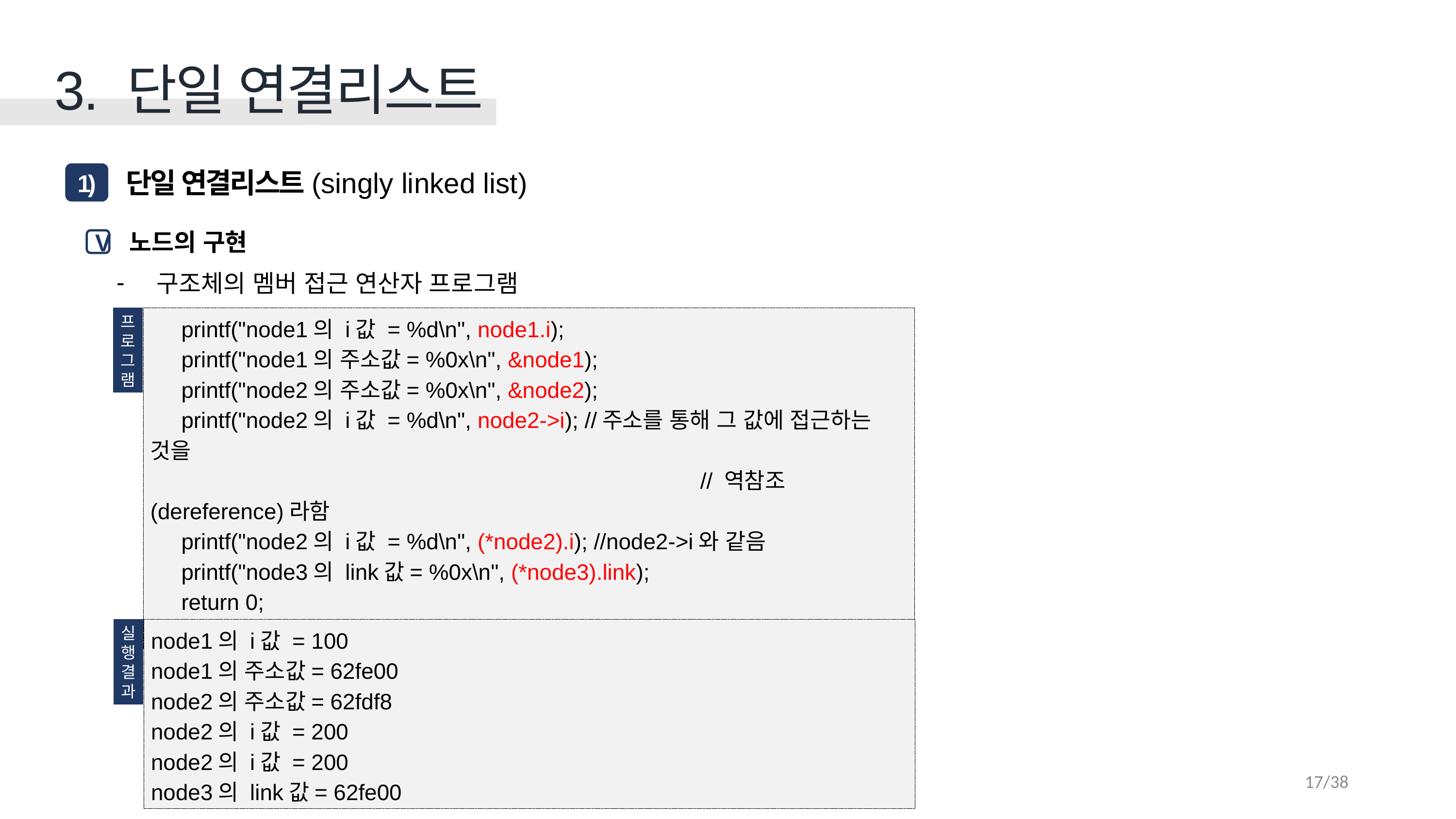

3. 단일 연결리스트

 단일 연결리스트(singly linked list)

1)
 노드의 구현

 구조체의 멤버 접근 연산자 프로그램
V
프
로
그
램
     printf("node1의 i값 = %d\n", node1.i);
     printf("node1의 주소값= %0x\n", &node1);
     printf("node2의 주소값= %0x\n", &node2);
     printf("node2의 i값 = %d\n", node2->i); //주소를 통해 그 값에 접근하는 것을
                                                                                        // 역참조(dereference)라함
     printf("node2의 i값 = %d\n", (*node2).i); //node2->i와 같음
     printf("node3의 link값= %0x\n", (*node3).link);
     return 0;
}
실
행
결
과
node1의 i값 = 100
node1의 주소값= 62fe00
node2의 주소값= 62fdf8
node2의 i값 = 200
node2의 i값 = 200
node3의 link값= 62fe00
17/38